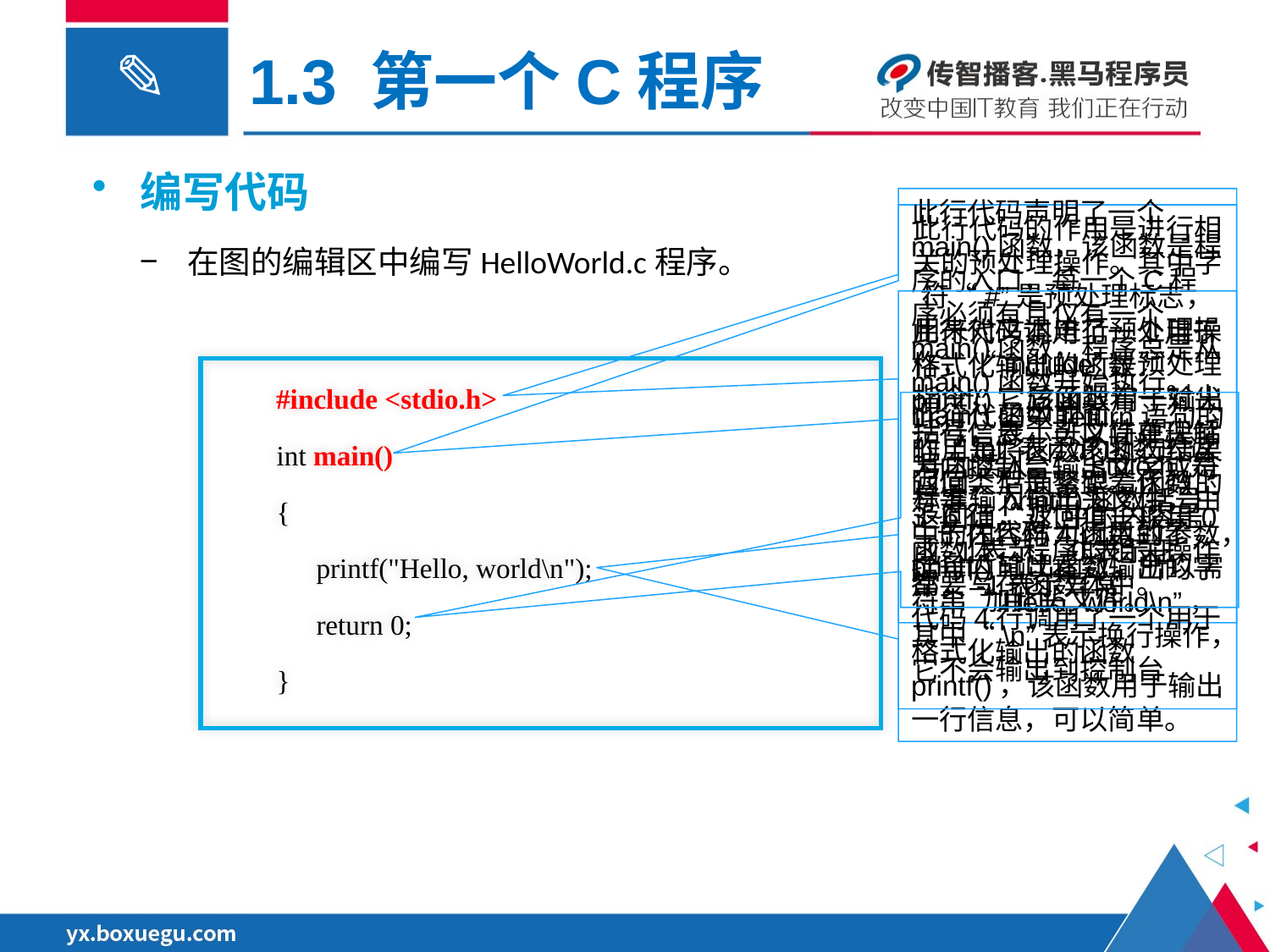

1.3 第一个C程序
编写代码
此行代码的作用是进行相关的预处理操作。其中字符“#”是预处理标志，用来对文本进行预处理操作，“include”是预处理指令，它后面跟着一对尖括号，表示头文件在尖括号内读入。“stdio.h”是标准输入输出头文件，由于在代码4行用到了printf()输出函数，所以需加此头文件。
此行代码声明了一个main()函数，该函数是程序的入口，每一个C程序必须有且仅有一个main()函数，程序总是从main()函数开始执行。main()函数前面的“int”表示该函数的返回值类型是整型。代码3~6行“{}”中的内容是函数体，程序的相关操作都要写在函数体中。
代码4行调用了一个用于格式化输出的函数printf()，该函数用于输出一行信息，可以简单。
在图的编辑区中编写HelloWorld.c程序。

此行代码调用了一个用于格式化输出的函数printf()，该函数用于输出一行信息，可以简单理解为向控制台输出文字或符号等。printf()函数括号中的内容称为函数的参数，括号内可以看到输出的字符串“Hello, world\n”，其中“\n”表示换行操作，它不会输出到控制台

         #include <stdio.h>
int main()
{
	printf("Hello, world\n");
	return 0;
}

此行代码中return语句的作用是将函数的执行结果返回，后面紧跟着函数的返回值，返回值一般用0或-1表示，0表示正常，-1表示异常